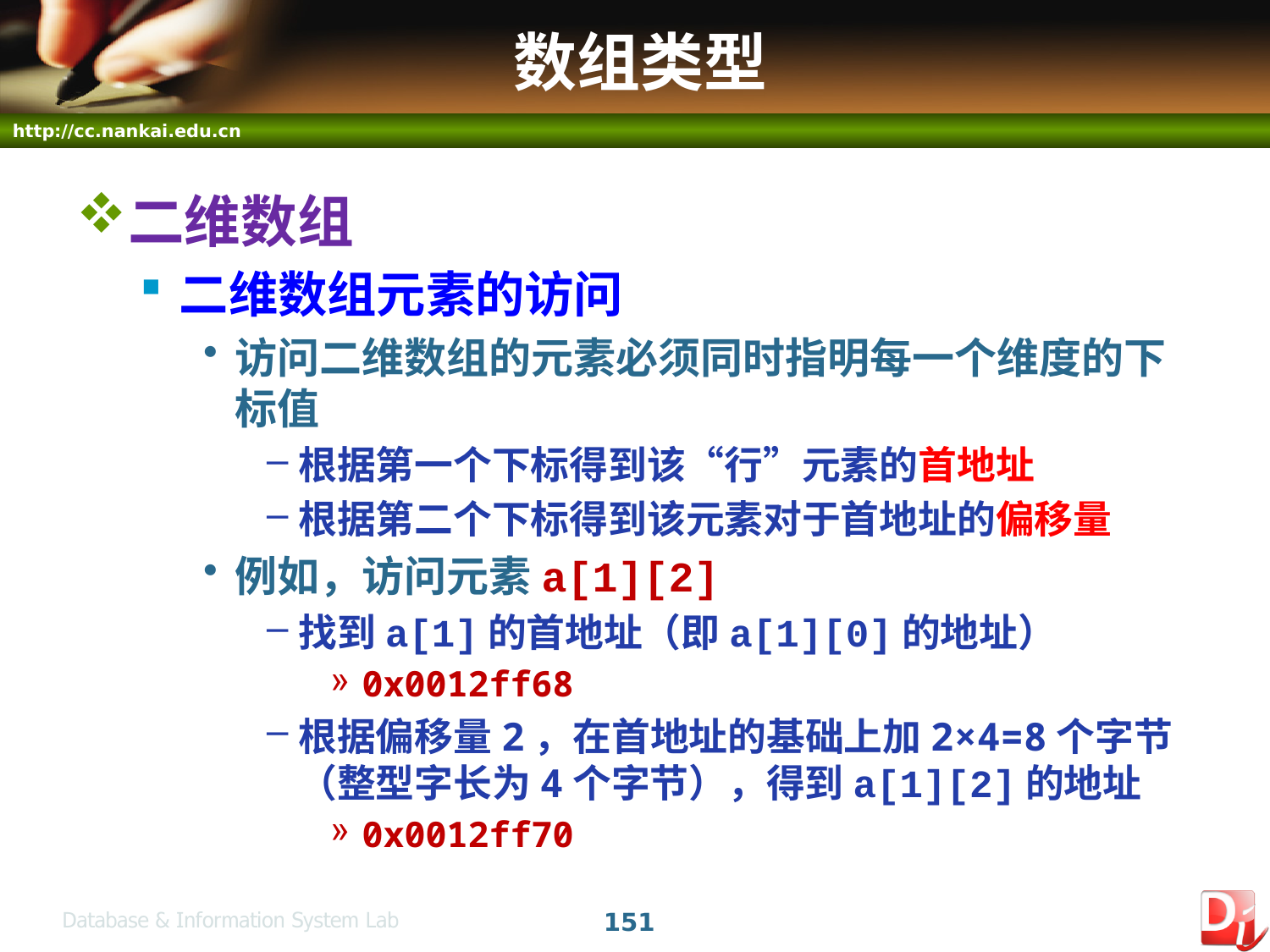

# 数组类型
二维数组
二维数组元素的访问
访问二维数组的元素必须同时指明每一个维度的下标值
根据第一个下标得到该“行”元素的首地址
根据第二个下标得到该元素对于首地址的偏移量
例如，访问元素a[1][2]
找到a[1]的首地址（即a[1][0]的地址）
0x0012ff68
根据偏移量2，在首地址的基础上加2×4=8个字节（整型字长为4个字节），得到a[1][2]的地址
0x0012ff70
151
Database & Information System Lab